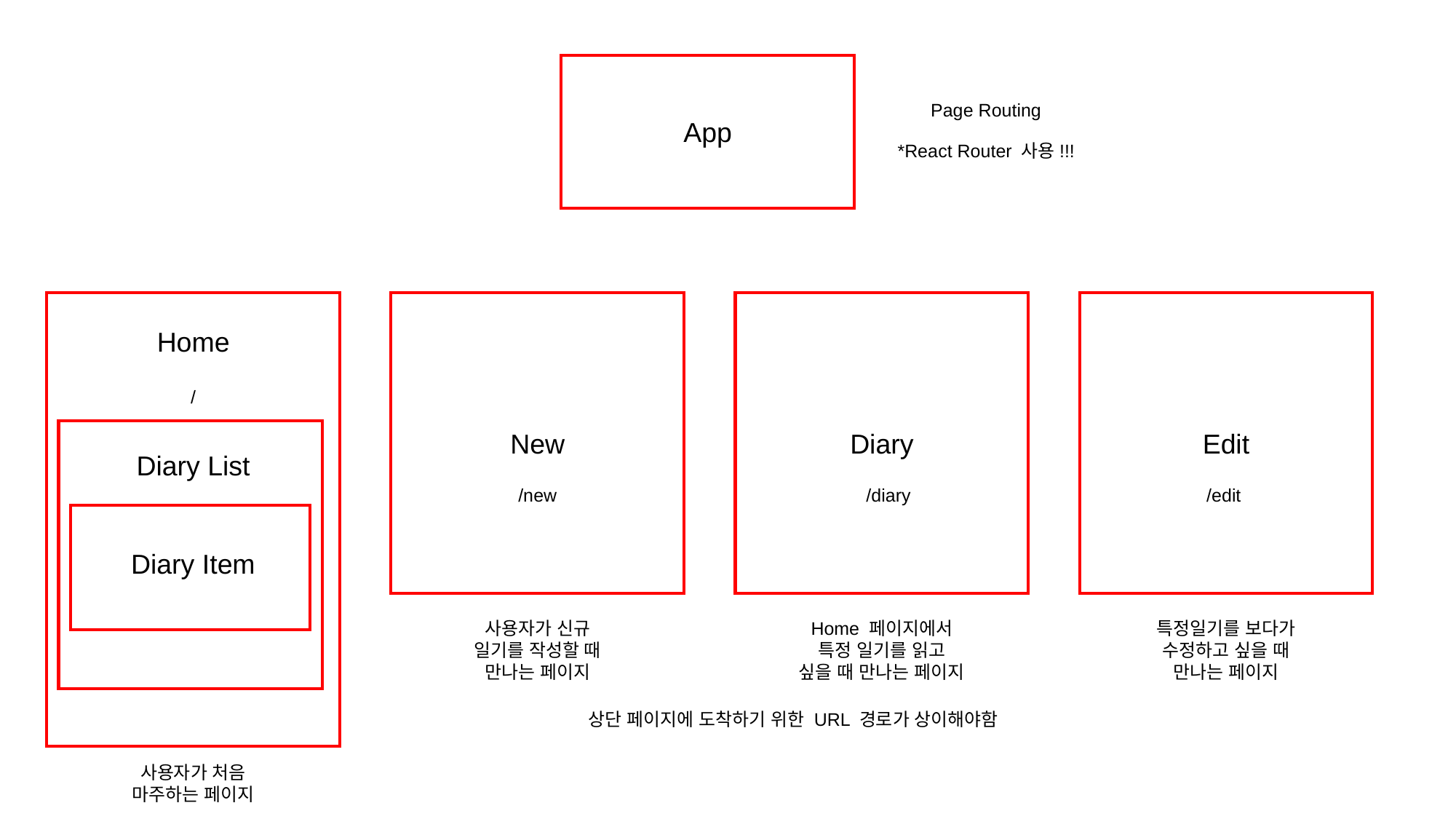

App
Page Routing
*React Router 사용!!!

New

Diary

Edit

Home
/

Diary List
/new
/diary
/edit

Diary Item
사용자가 신규
일기를 작성할 때
만나는 페이지
Home 페이지에서
특정 일기를 읽고
싶을 때 만나는 페이지
특정일기를 보다가
수정하고 싶을 때
만나는 페이지
상단 페이지에 도착하기 위한 URL 경로가 상이해야함
사용자가 처음
마주하는 페이지